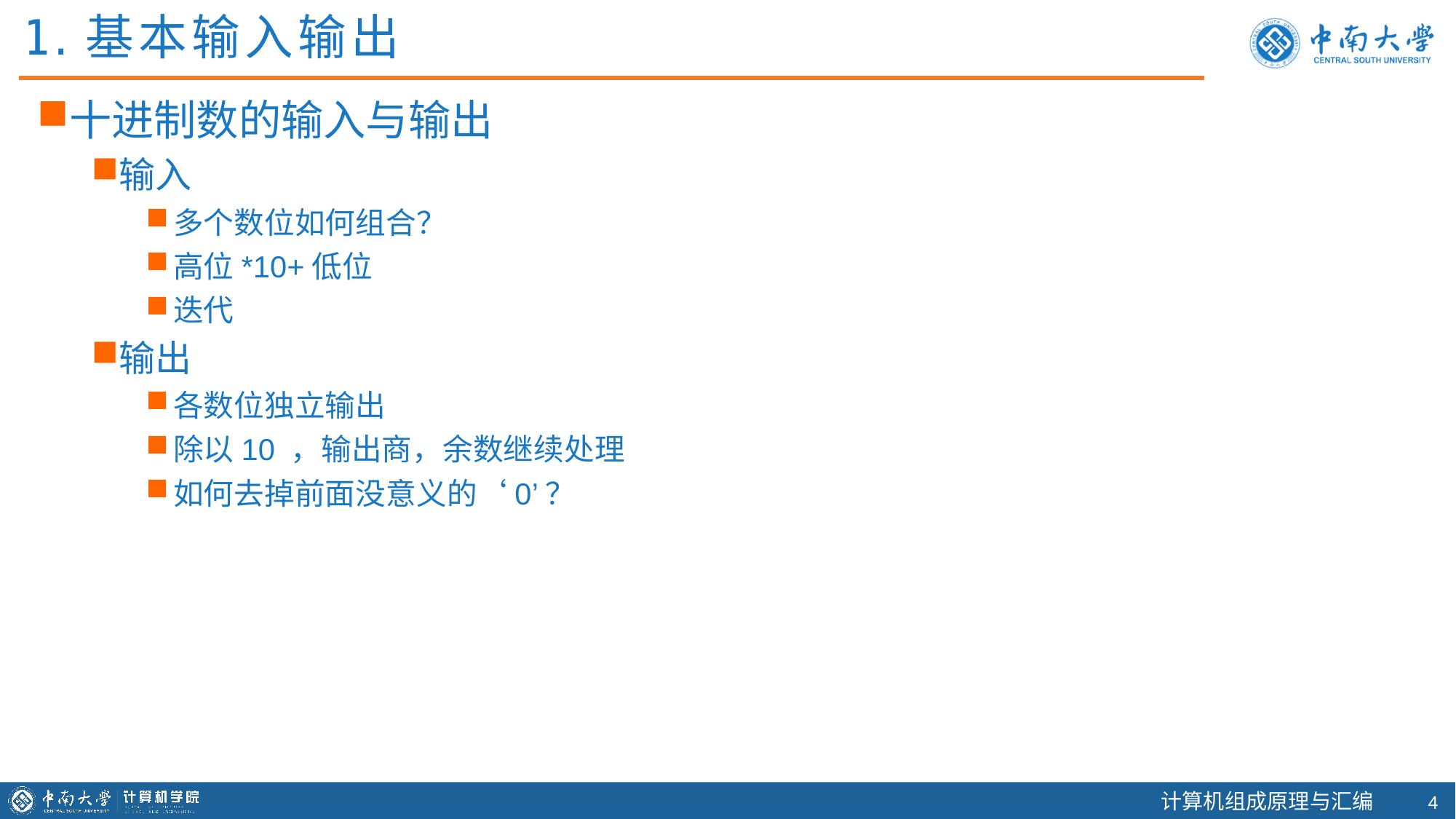

1.基本输入输出
十进制数的输入与输出
输入
多个数位如何组合？
高位*10+低位
迭代
输出
各数位独立输出
除以10 ，输出商，余数继续处理
如何去掉前面没意义的‘0’？

4